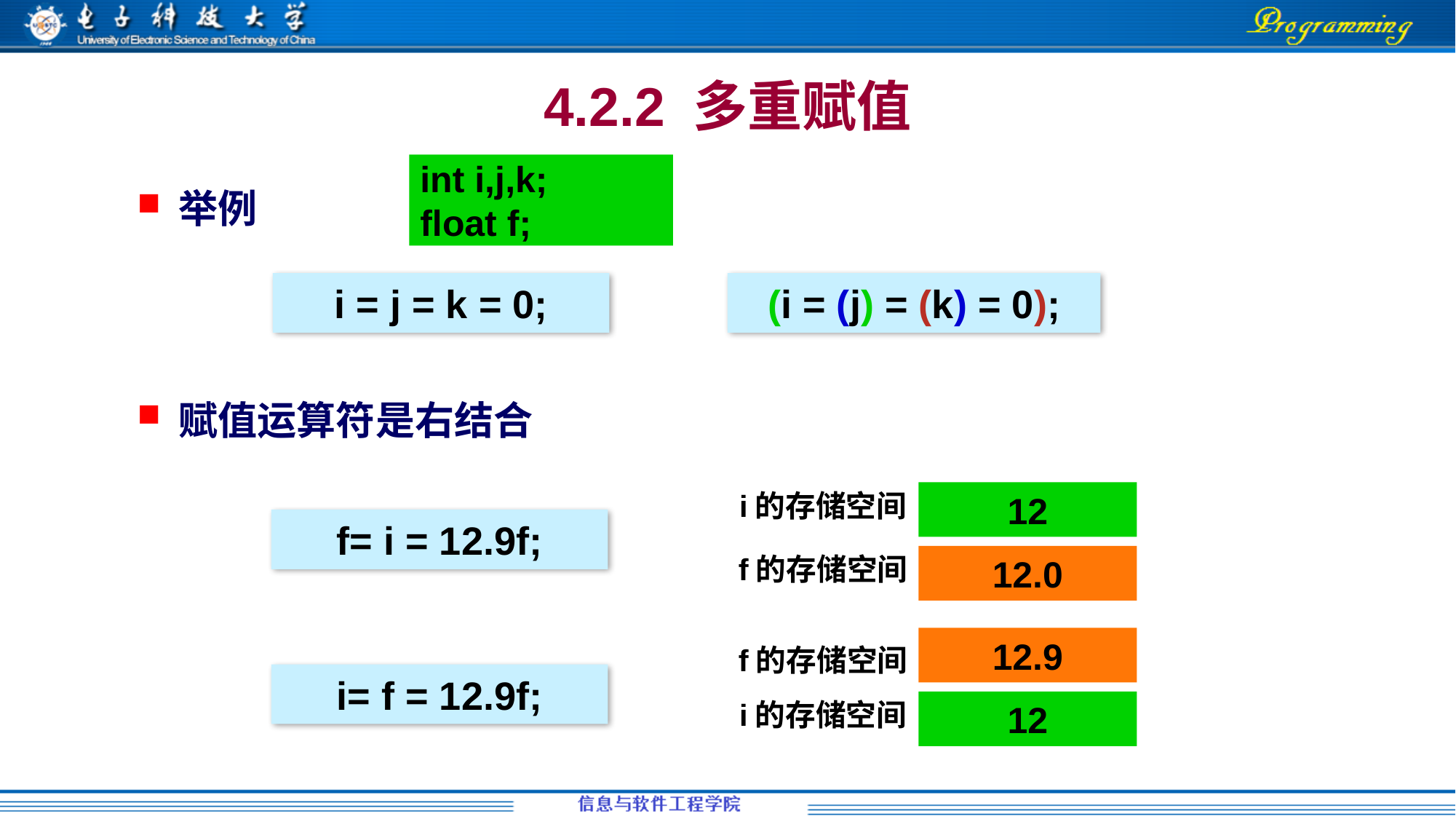

4.2.2 多重赋值
举例

赋值运算符是右结合
int i,j,k;
float f;
i = j = k = 0;
(i = (j) = (k) = 0);
i的存储空间
12
f= i = 12.9f;
f的存储空间
12.0
f的存储空间
12.9
i= f = 12.9f;
i的存储空间
12